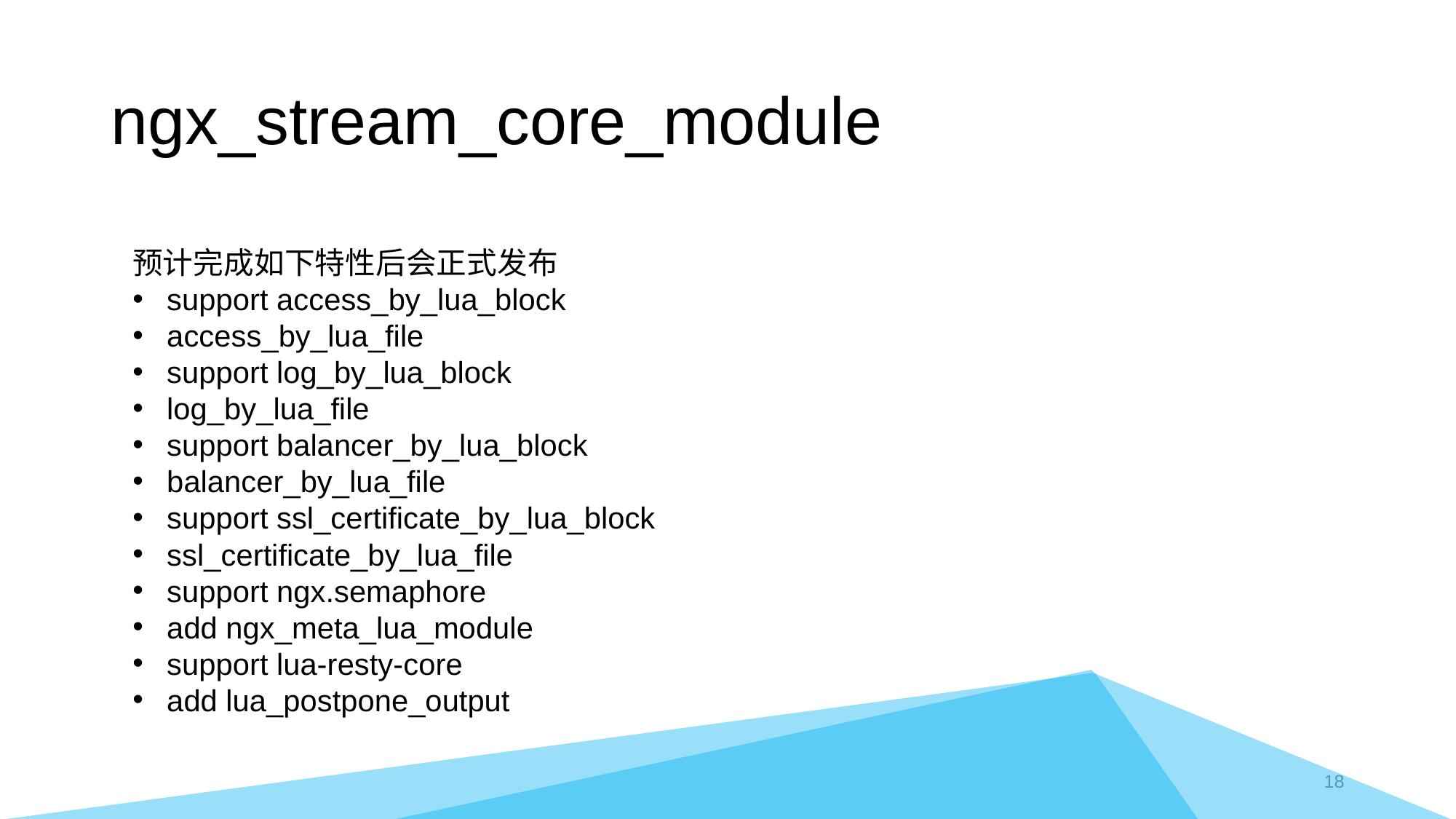

# ngx_stream_core_module

预计完成如下特性后会正式发布
support access_by_lua_block
access_by_lua_file
support log_by_lua_block
log_by_lua_file
support balancer_by_lua_block
balancer_by_lua_file
support ssl_certificate_by_lua_block
ssl_certificate_by_lua_file
support ngx.semaphore
add ngx_meta_lua_module
support lua-resty-core
add lua_postpone_output

18